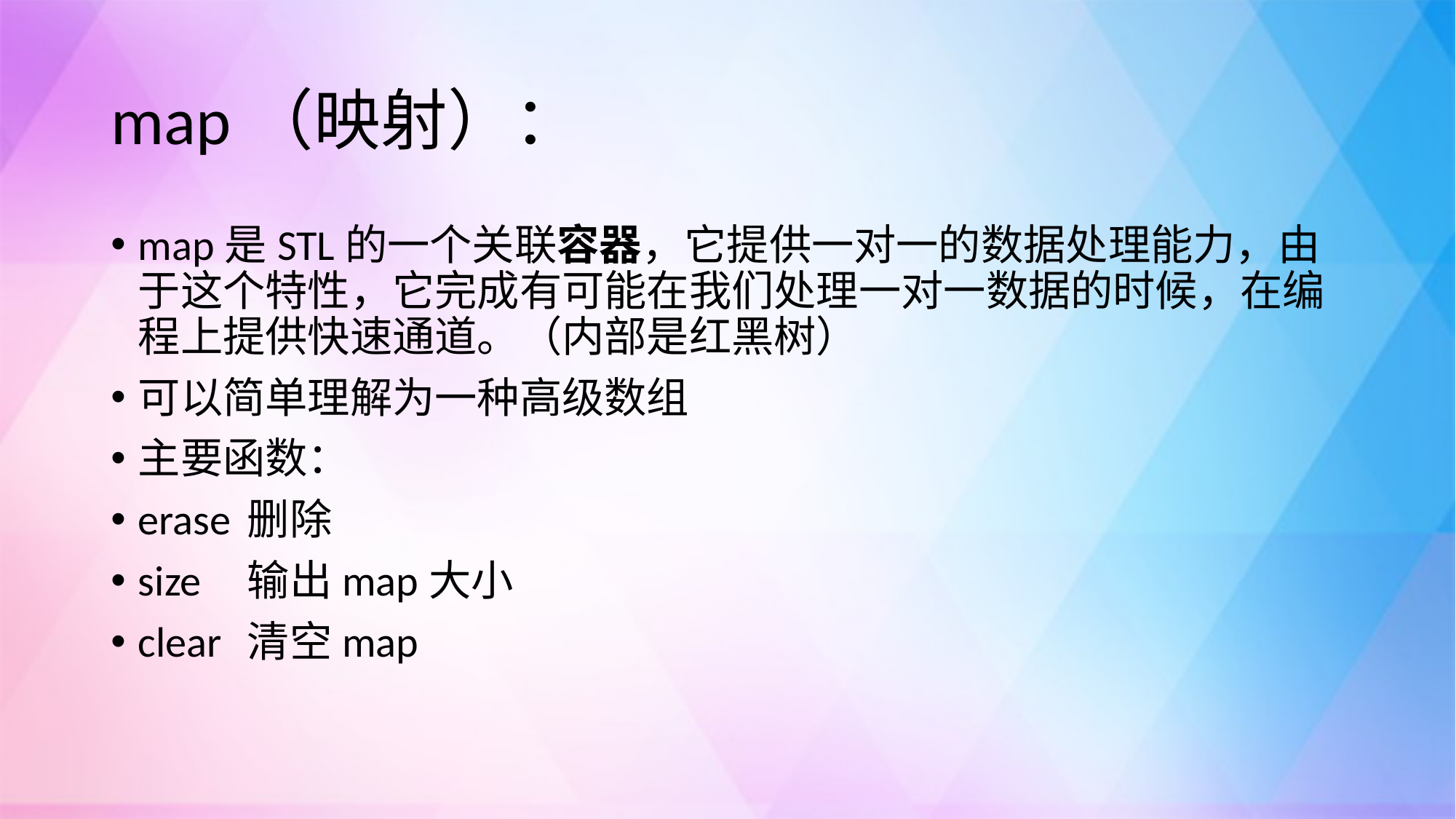

# map（映射）：
map是STL的一个关联容器，它提供一对一的数据处理能力，由于这个特性，它完成有可能在我们处理一对一数据的时候，在编程上提供快速通道。（内部是红黑树）
可以简单理解为一种高级数组
主要函数：
erase	删除
size	输出map大小
clear	清空map